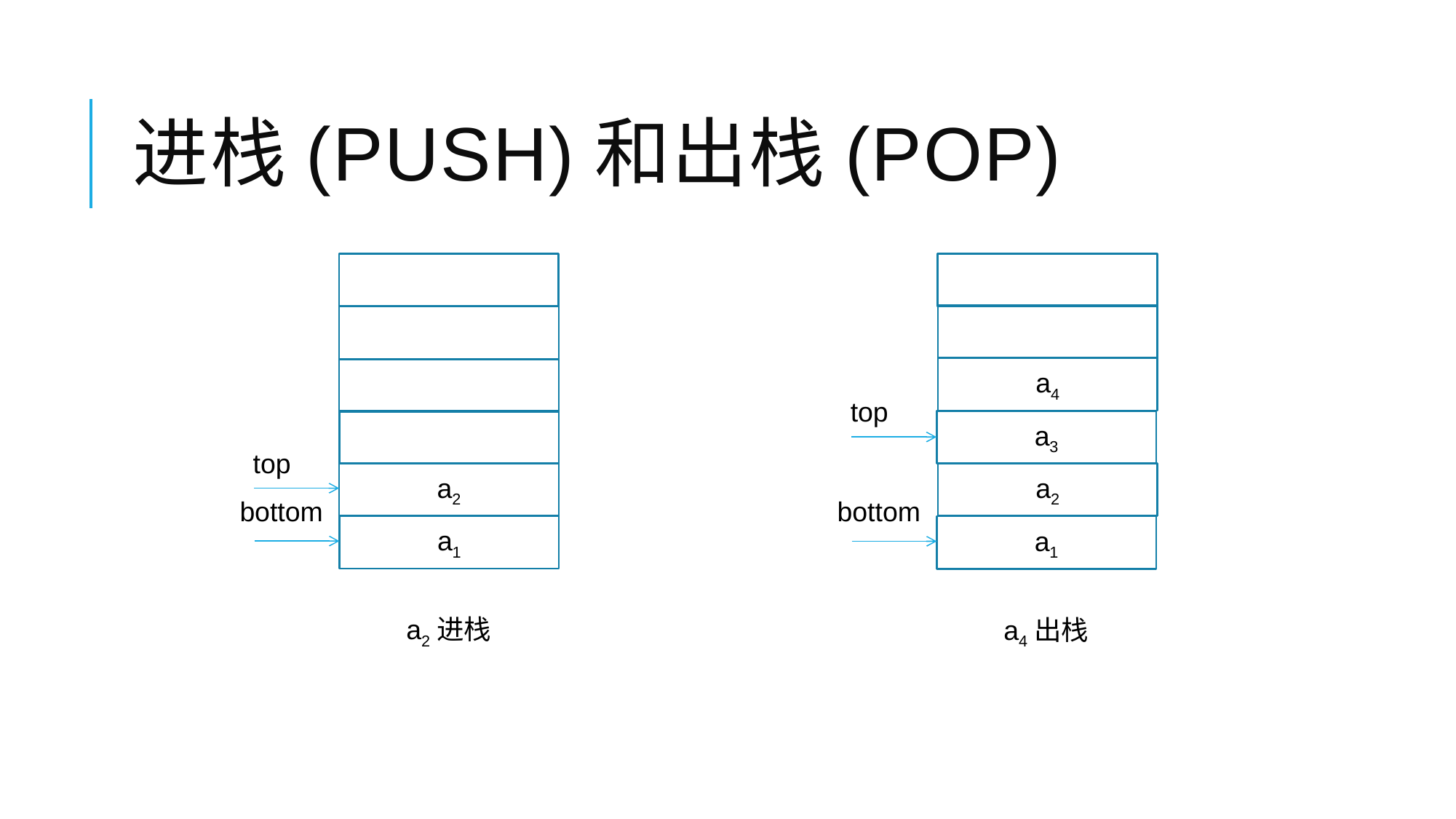

# 进栈(push)和出栈(pop)

top
a2
bottom
a1
a2进栈

a4
top
a3
a2
bottom
a1
a4出栈